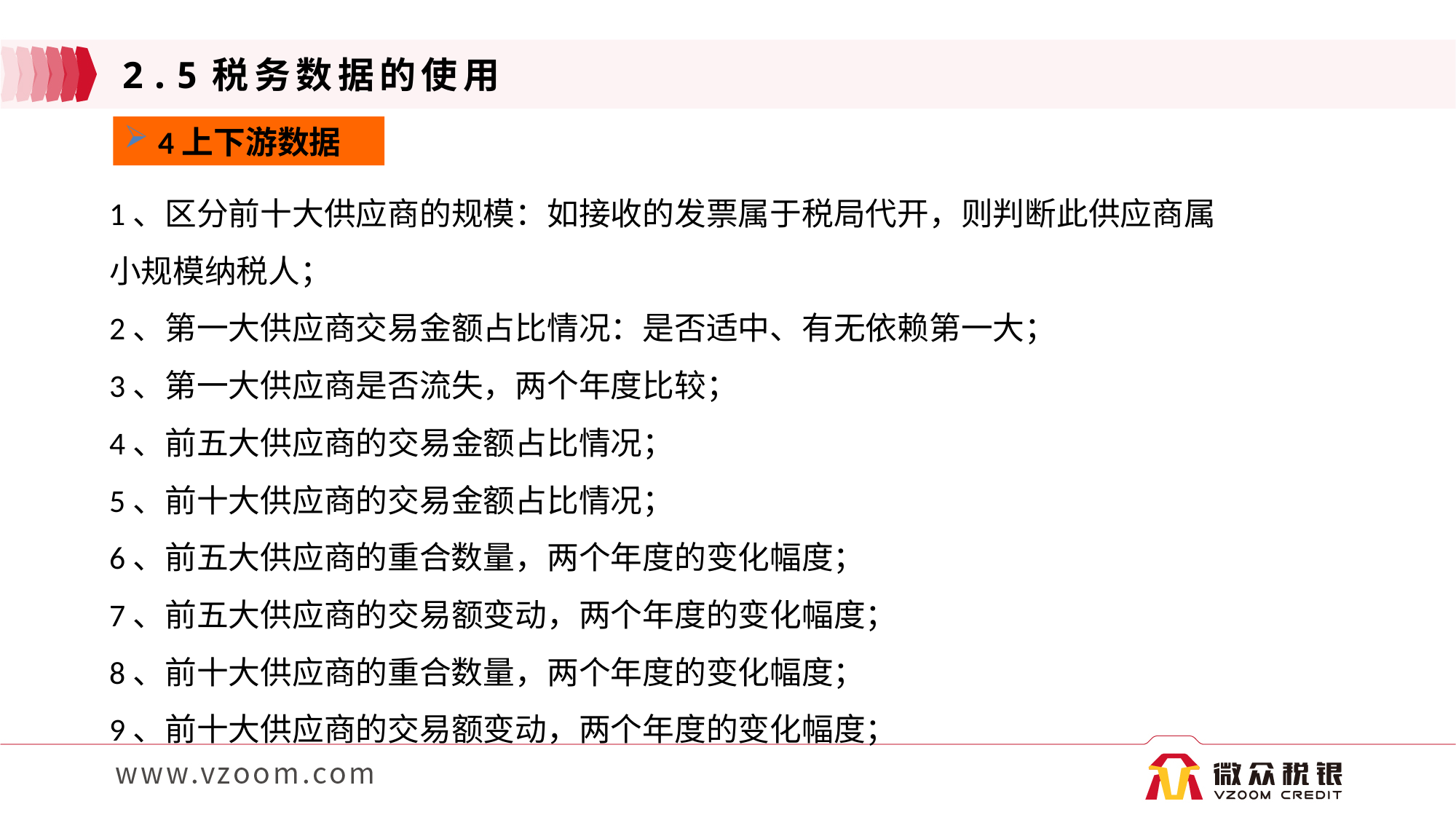

# 2.5税务数据的使用
4上下游数据
1、区分前十大供应商的规模：如接收的发票属于税局代开，则判断此供应商属小规模纳税人；
2、第一大供应商交易金额占比情况：是否适中、有无依赖第一大；
3、第一大供应商是否流失，两个年度比较；
4、前五大供应商的交易金额占比情况；
5、前十大供应商的交易金额占比情况；
6、前五大供应商的重合数量，两个年度的变化幅度；
7、前五大供应商的交易额变动，两个年度的变化幅度；
8、前十大供应商的重合数量，两个年度的变化幅度；
9、前十大供应商的交易额变动，两个年度的变化幅度；